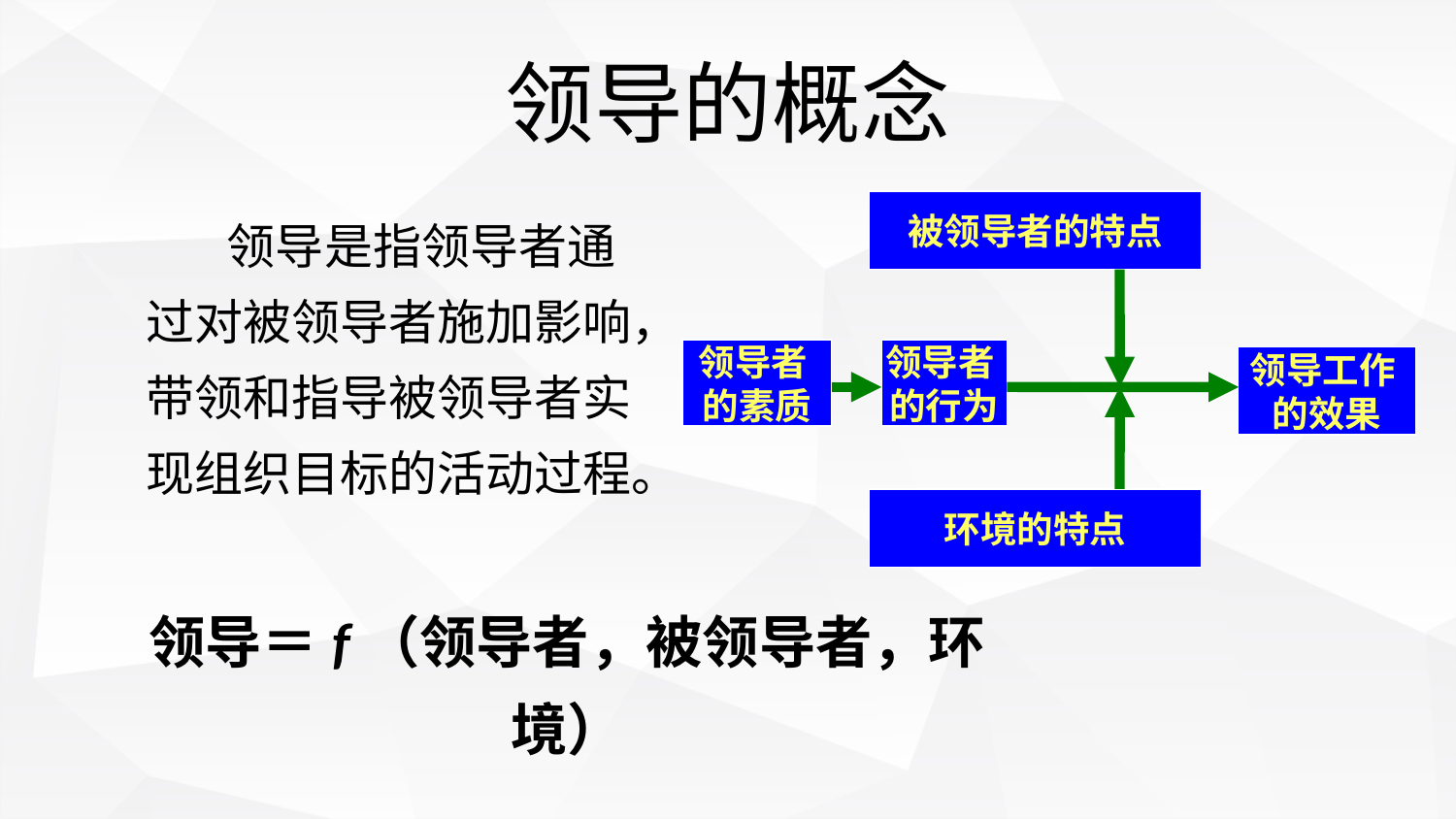

# 领导的概念
            领导是指领导者通过对被领导者施加影响，带领和指导被领导者实现组织目标的活动过程。
被领导者的特点

领导者
的素质
领导者
的行为
领导工作
的效果

环境的特点
领导＝f（领导者，被领导者，环境）